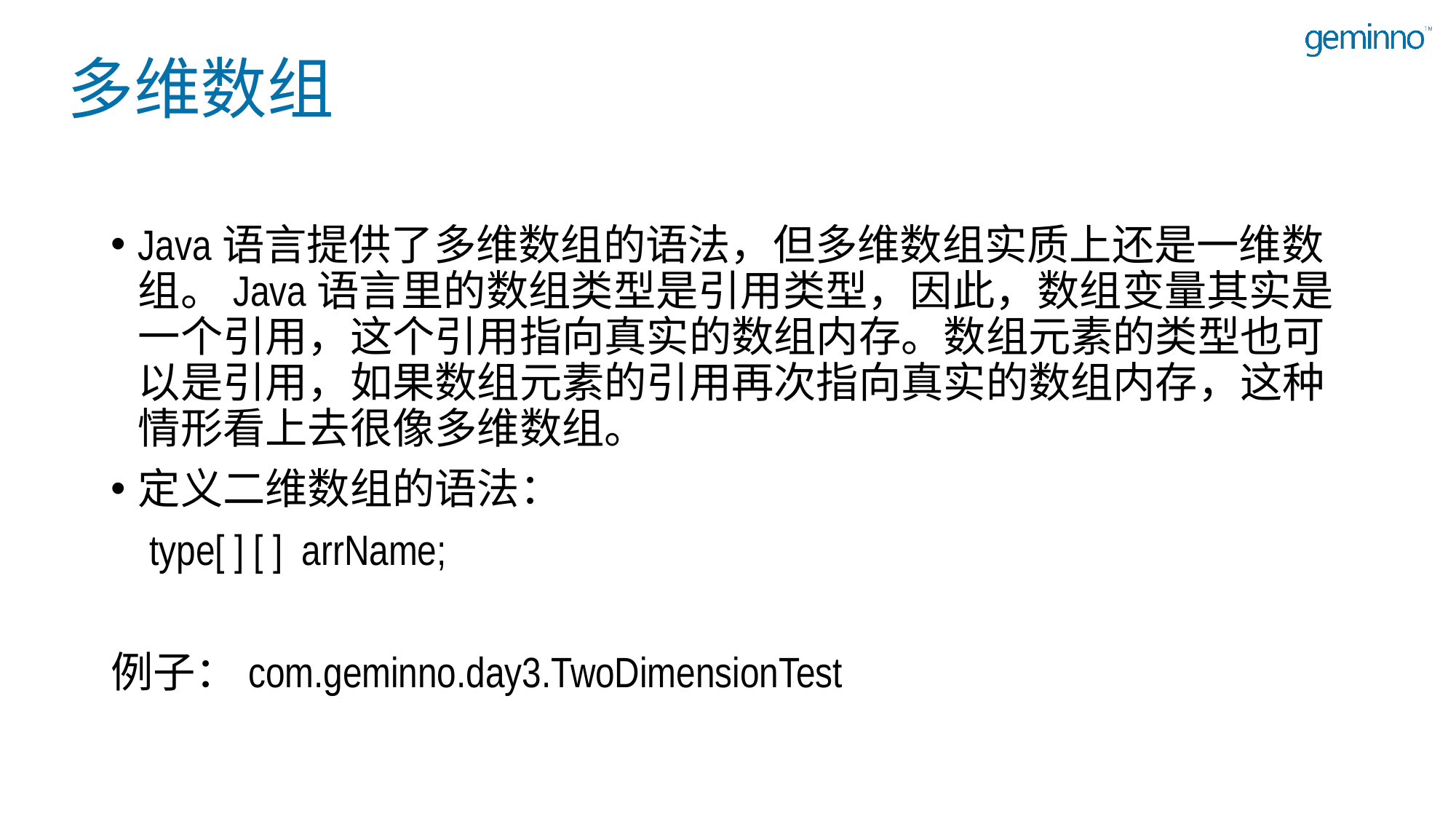

# 多维数组
Java语言提供了多维数组的语法，但多维数组实质上还是一维数组。Java语言里的数组类型是引用类型，因此，数组变量其实是一个引用，这个引用指向真实的数组内存。数组元素的类型也可以是引用，如果数组元素的引用再次指向真实的数组内存，这种情形看上去很像多维数组。
定义二维数组的语法：
    type[ ] [ ]  arrName;

例子：com.geminno.day3.TwoDimensionTest